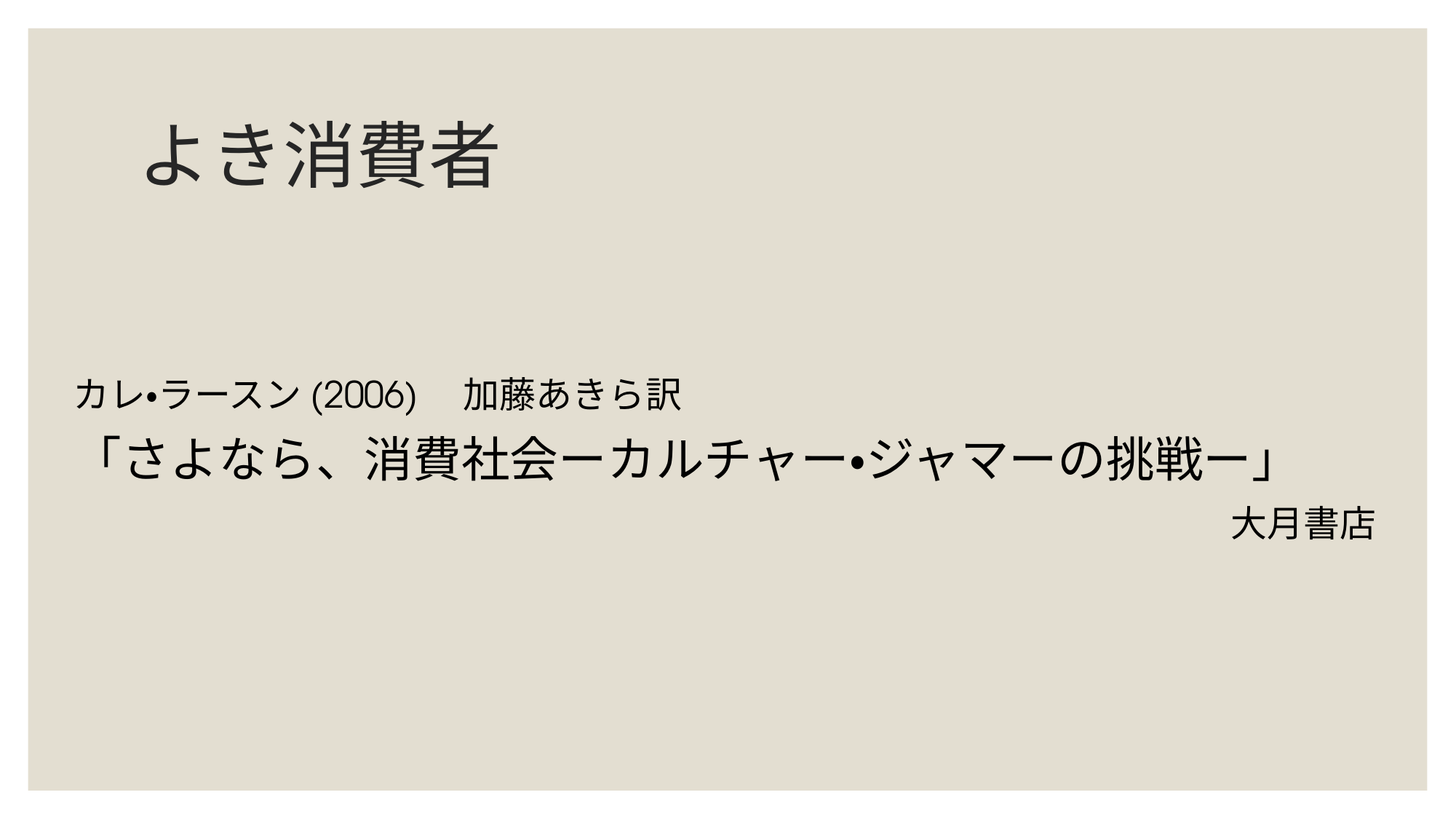

# よき消費者

カレ・ラースン(2006)　加藤あきら訳
「さよなら、消費社会ーカルチャー・ジャマーの挑戦ー」
大月書店